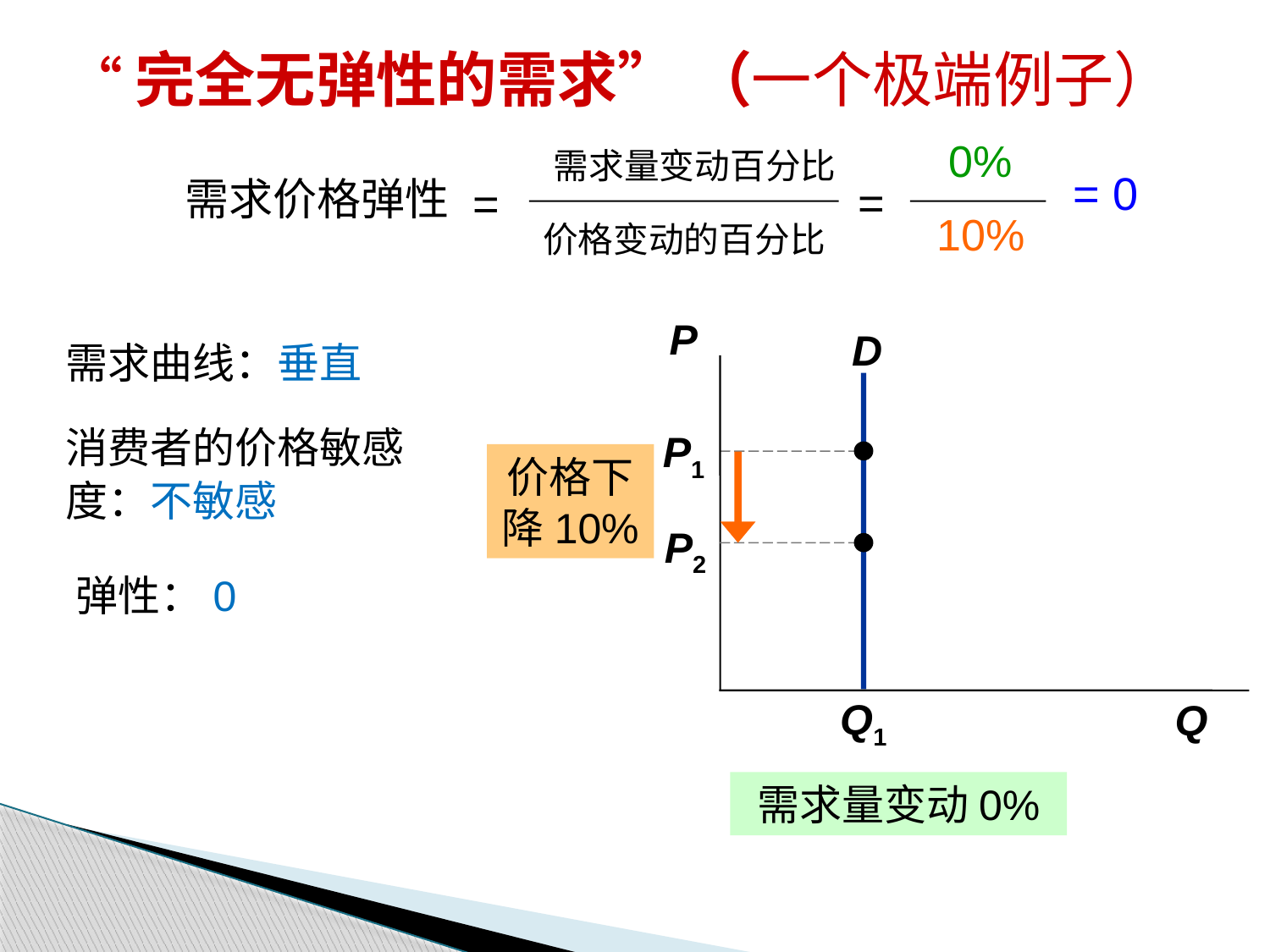

“完全无弹性的需求” （一个极端例子）
0%
需求量变动百分比
=
=
需求价格弹性

价格变动的百分比
= 0
10%
P

Q
D

需求曲线：垂直
消费者的价格敏感度：不敏感
P1

Q1

价格下降10%

P2

弹性：0
需求量变动0%